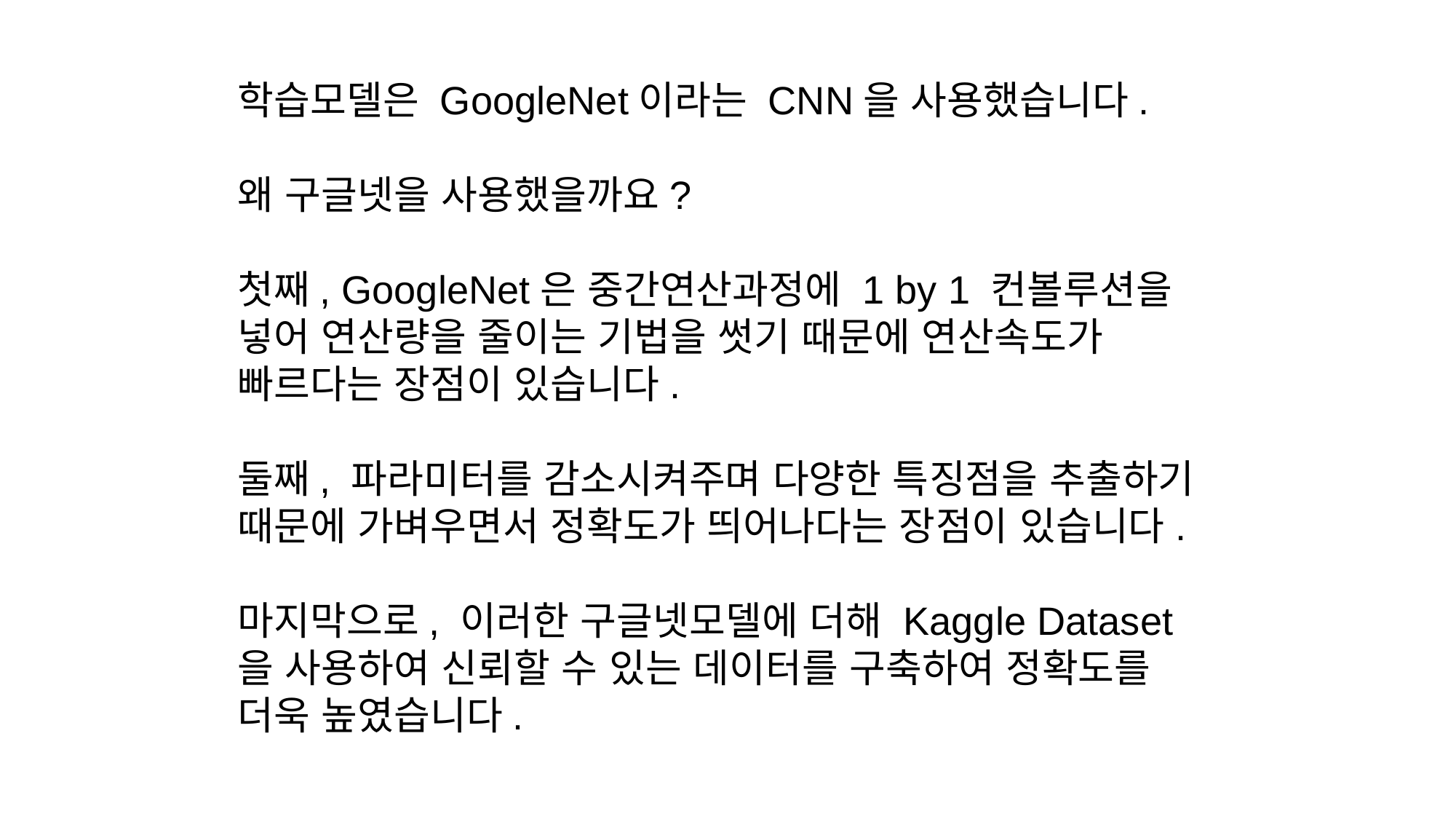

학습모델은 GoogleNet이라는 CNN을 사용했습니다.

왜 구글넷을 사용했을까요?

첫째, GoogleNet은 중간연산과정에 1 by 1 컨볼루션을 넣어 연산량을 줄이는 기법을 썻기 때문에 연산속도가 빠르다는 장점이 있습니다.

둘째, 파라미터를 감소시켜주며 다양한 특징점을 추출하기 때문에 가벼우면서 정확도가 띄어나다는 장점이 있습니다.

마지막으로, 이러한 구글넷모델에 더해 Kaggle Dataset을 사용하여 신뢰할 수 있는 데이터를 구축하여 정확도를 더욱 높였습니다.